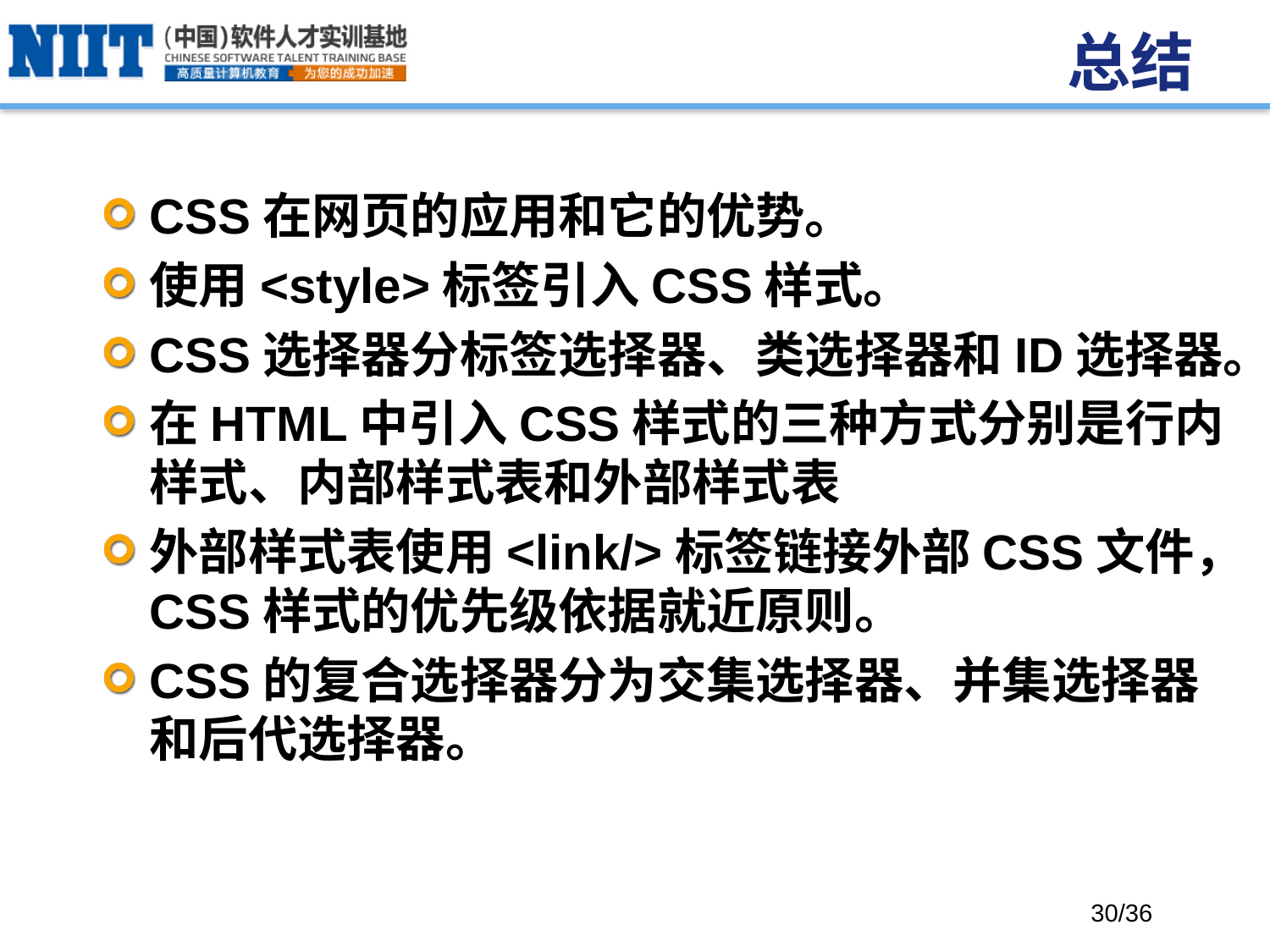

# 总结
CSS在网页的应用和它的优势。
使用<style>标签引入CSS样式。
CSS选择器分标签选择器、类选择器和ID选择器。
在HTML中引入CSS样式的三种方式分别是行内样式、内部样式表和外部样式表
外部样式表使用<link/>标签链接外部CSS文件，CSS样式的优先级依据就近原则。
CSS的复合选择器分为交集选择器、并集选择器和后代选择器。

30/36